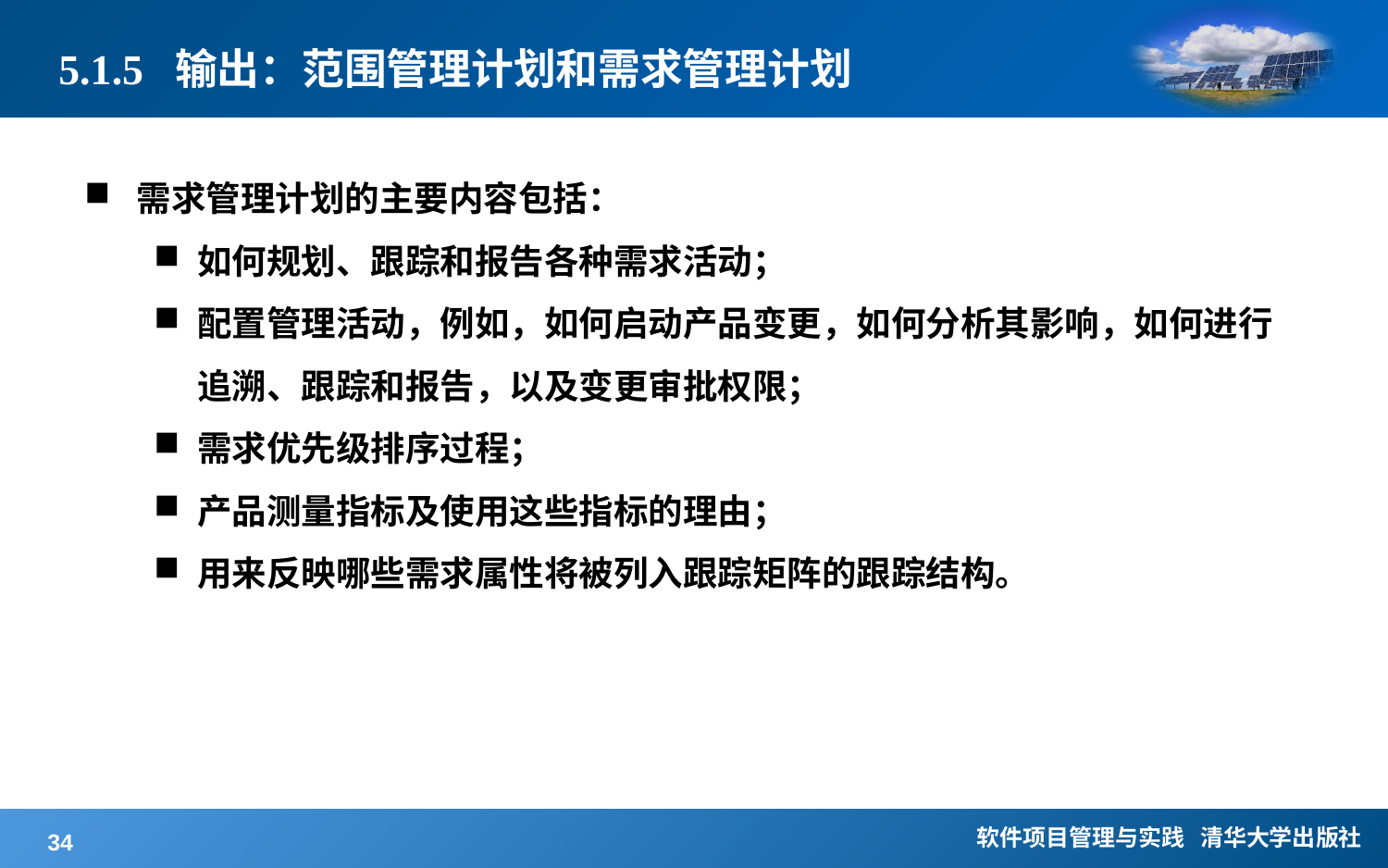

# 5.1.5  输出：范围管理计划和需求管理计划
需求管理计划的主要内容包括：
如何规划、跟踪和报告各种需求活动；
配置管理活动，例如，如何启动产品变更，如何分析其影响，如何进行追溯、跟踪和报告，以及变更审批权限；
需求优先级排序过程；
产品测量指标及使用这些指标的理由；
用来反映哪些需求属性将被列入跟踪矩阵的跟踪结构。